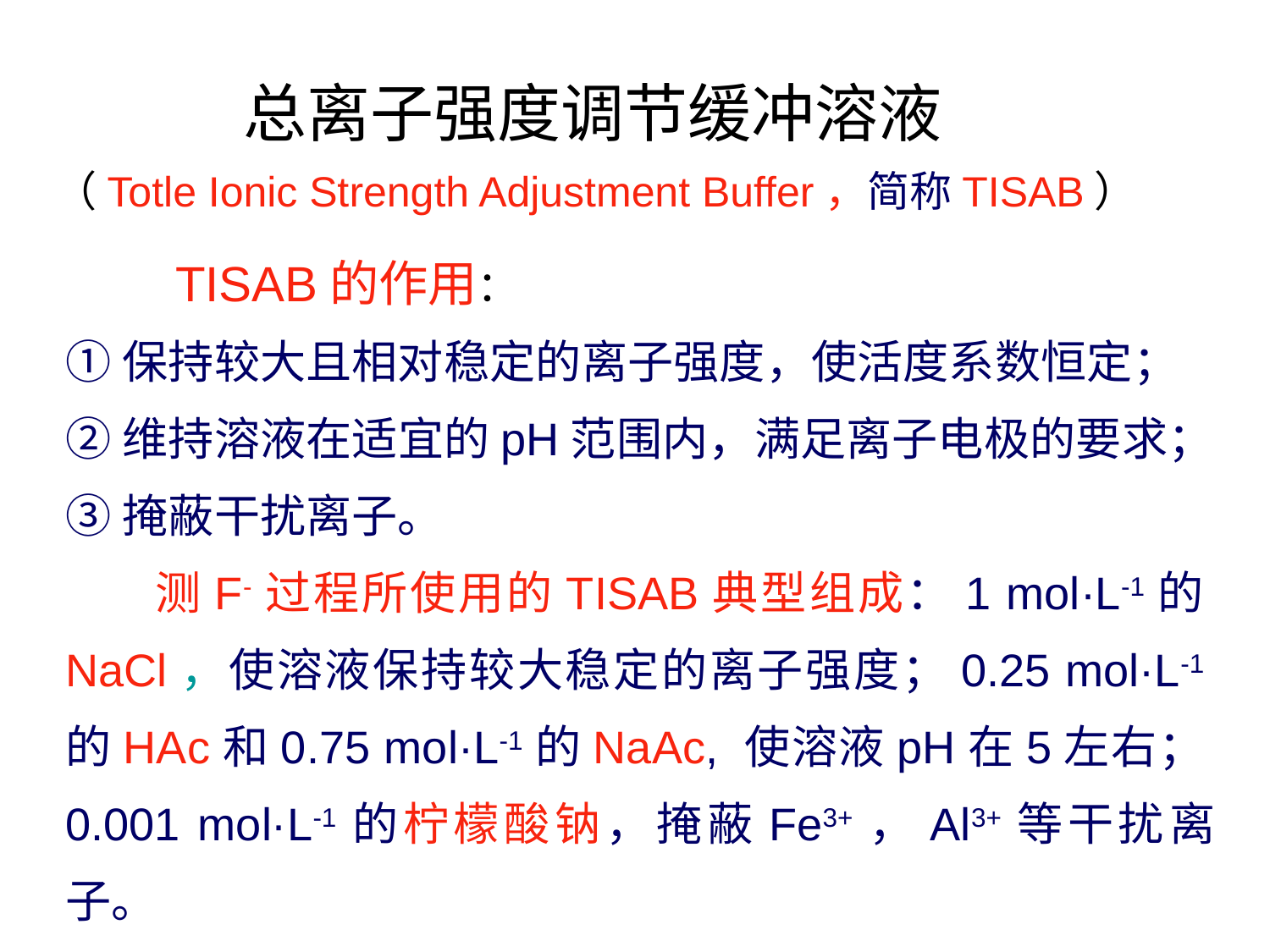

# 总离子强度调节缓冲溶液
（Totle Ionic Strength Adjustment Buffer，简称TISAB）
        TISAB的作用：
①保持较大且相对稳定的离子强度，使活度系数恒定；
②维持溶液在适宜的pH范围内，满足离子电极的要求；
③掩蔽干扰离子。
      测F-过程所使用的TISAB典型组成：1 mol·L-1的NaCl，使溶液保持较大稳定的离子强度；0.25 mol·L-1的HAc和0.75 mol·L-1的NaAc, 使溶液pH在5左右；0.001 mol·L-1的柠檬酸钠，掩蔽Fe3+，Al3+等干扰离子。